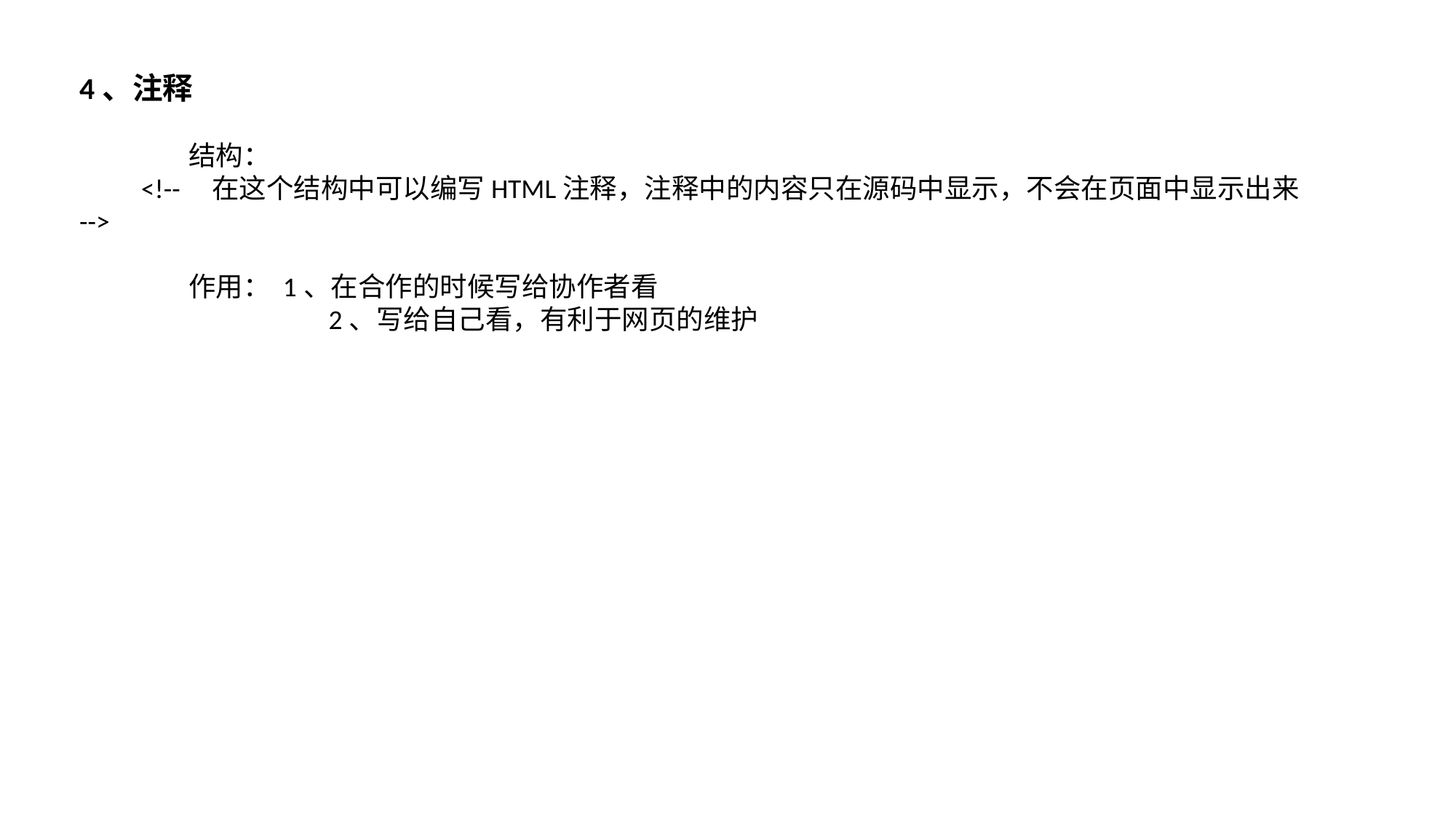

4、注释

	结构：
          <!--    在这个结构中可以编写HTML注释，注释中的内容只在源码中显示，不会在页面中显示出来  -->

	作用： 1、在合作的时候写给协作者看
		     2、写给自己看，有利于网页的维护